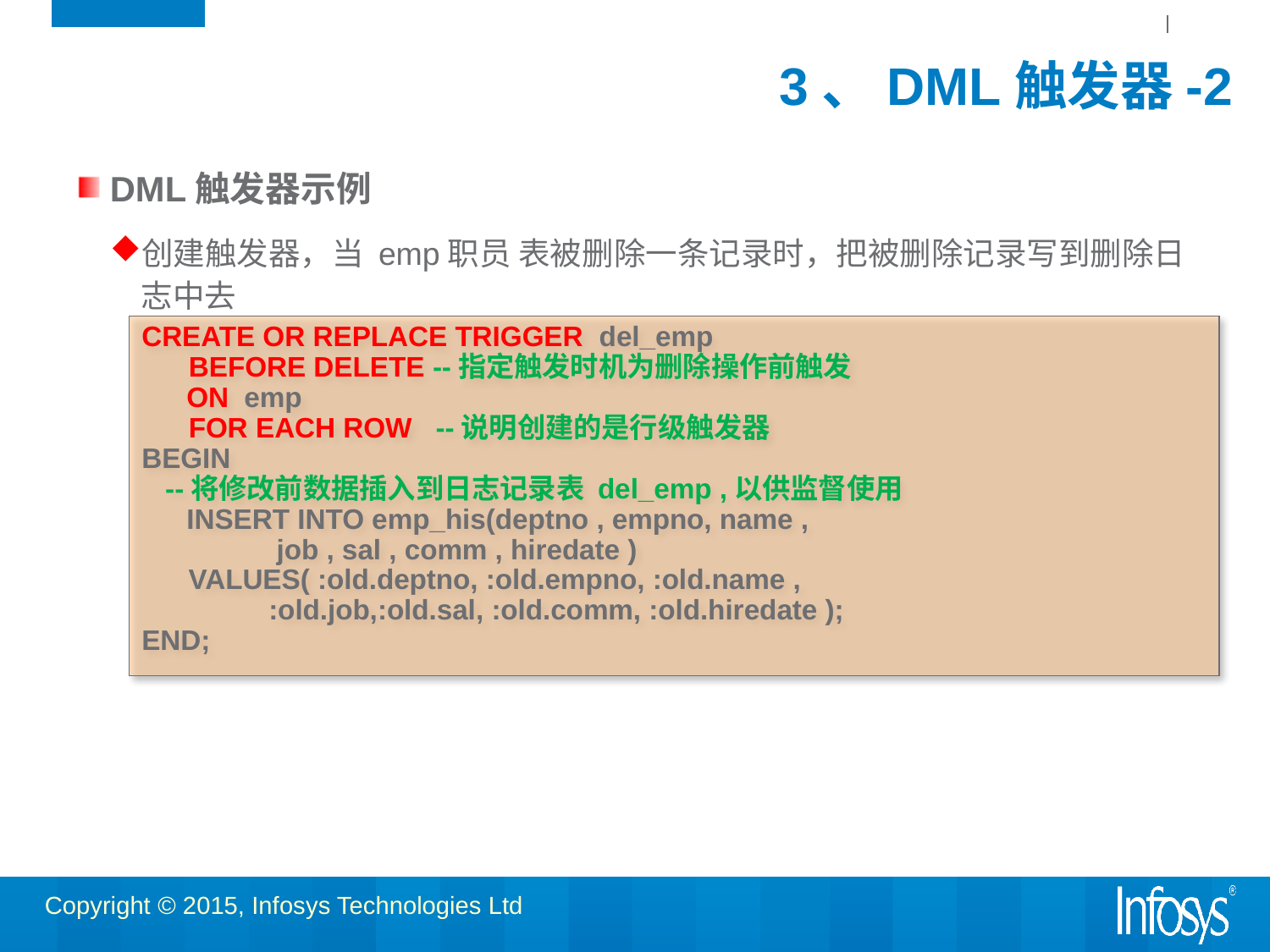

# 3、DML触发器-2
DML触发器示例
创建触发器，当 emp职员 表被删除一条记录时，把被删除记录写到删除日志中去
CREATE OR REPLACE TRIGGER  del_emp 
      BEFORE DELETE --指定触发时机为删除操作前触发
      ON  emp 
      FOR EACH ROW   --说明创建的是行级触发器 
BEGIN
   --将修改前数据插入到日志记录表 del_emp ,以供监督使用
      INSERT INTO emp_his(deptno , empno, name ,
	 job , sal , comm , hiredate )
      VALUES( :old.deptno, :old.empno, :old.name ,
	:old.job,:old.sal, :old.comm, :old.hiredate );
END;